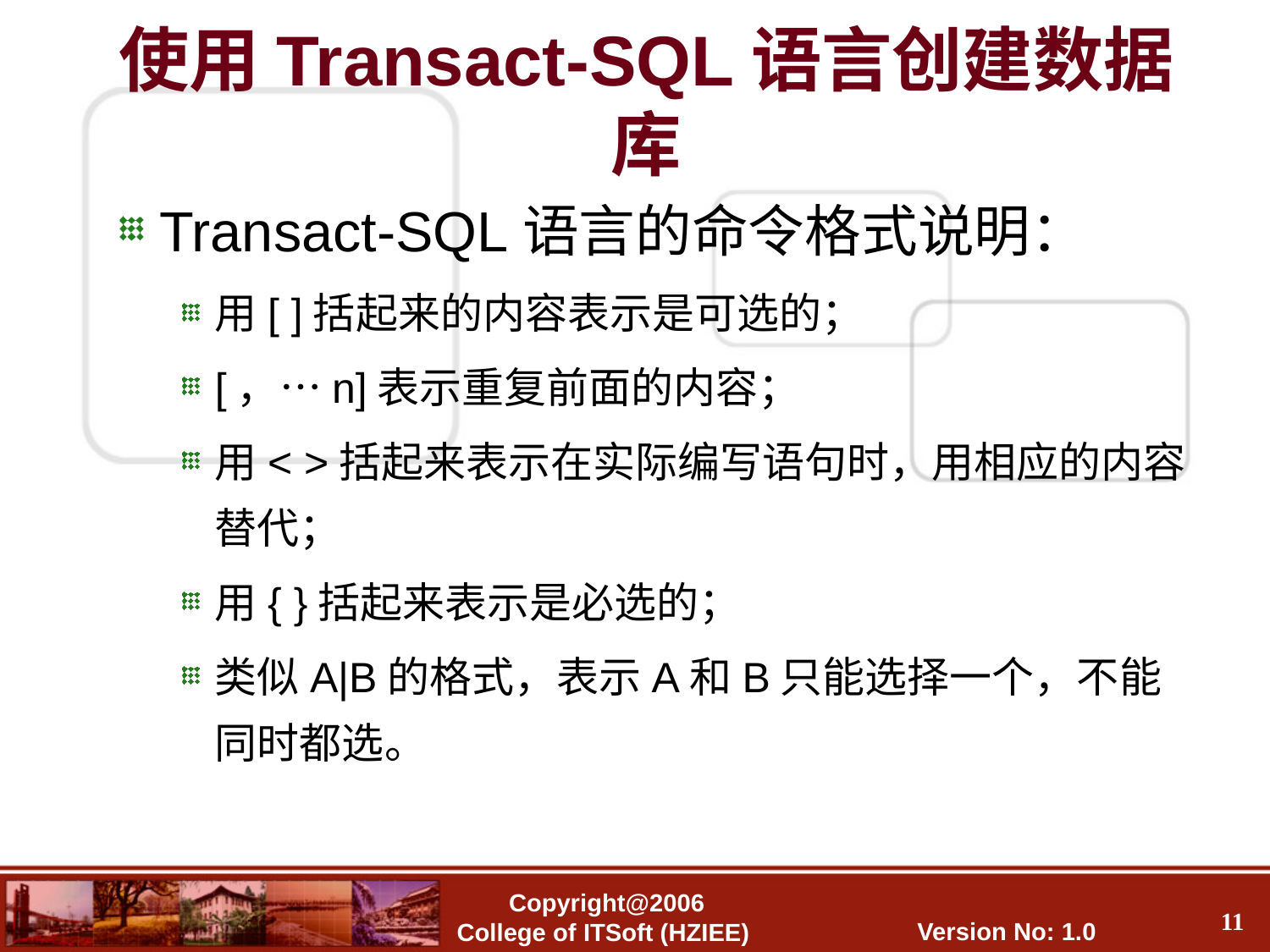

使用Transact-SQL语言创建数据库
Transact-SQL语言的命令格式说明：
用[ ]括起来的内容表示是可选的；
[，…n]表示重复前面的内容；
用< >括起来表示在实际编写语句时，用相应的内容替代；
用{ }括起来表示是必选的；
类似A|B的格式，表示A和B只能选择一个，不能同时都选。